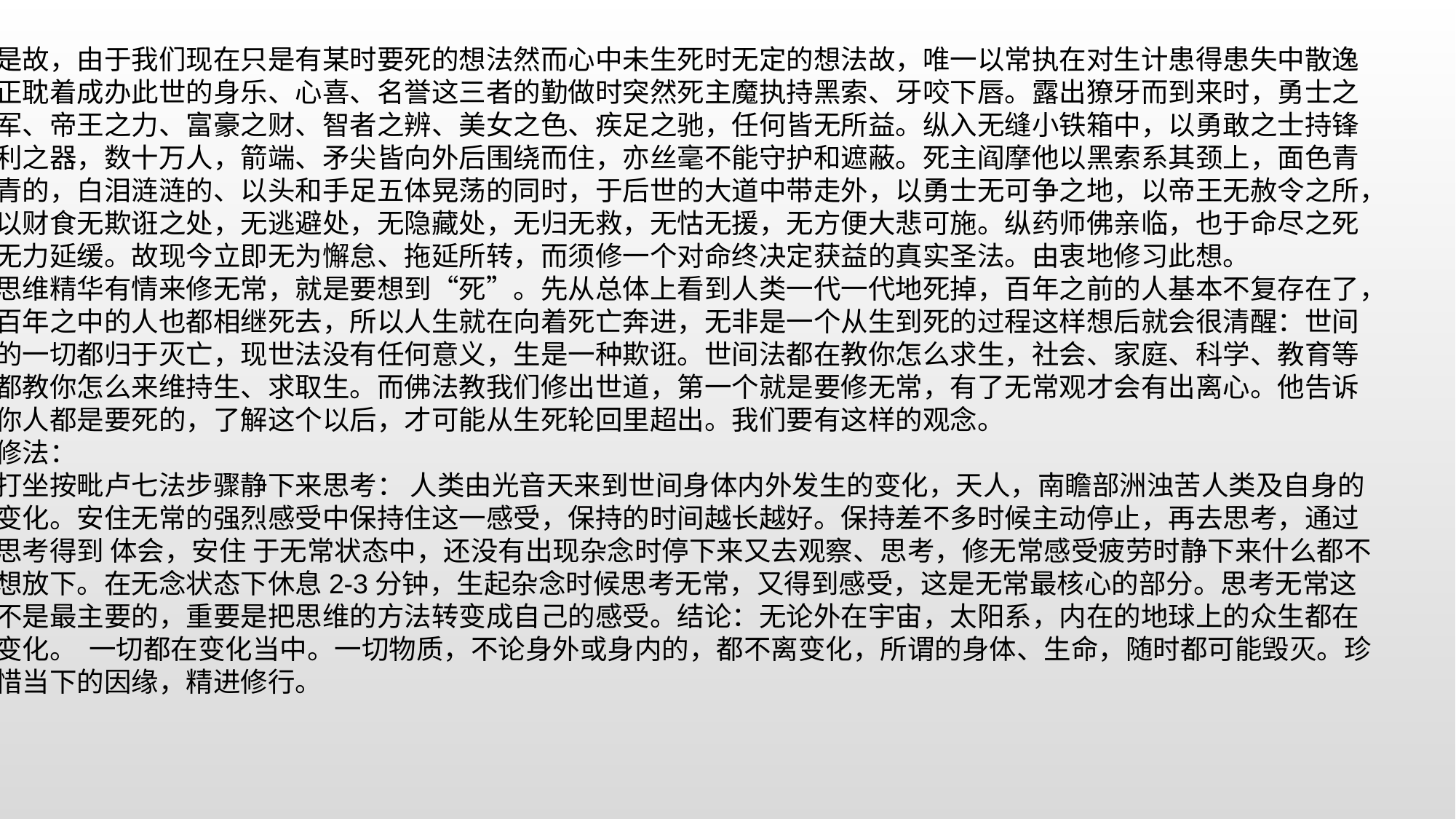

是故，由于我们现在只是有某时要死的想法然而心中未生死时无定的想法故，唯一以常执在对生计患得患失中散逸正耽着成办此世的身乐、心喜、名誉这三者的勤做时突然死主魔执持黑索、牙咬下唇。露出獠牙而到来时，勇士之军、帝王之力、富豪之财、智者之辨、美女之色、疾足之驰，任何皆无所益。纵入无缝小铁箱中，以勇敢之士持锋利之器，数十万人，箭端、矛尖皆向外后围绕而住，亦丝毫不能守护和遮蔽。死主阎摩他以黑索系其颈上，面色青青的，白泪涟涟的、以头和手足五体晃荡的同时，于后世的大道中带走外，以勇士无可争之地，以帝王无赦令之所，以财食无欺诳之处，无逃避处，无隐藏处，无归无救，无怙无援，无方便大悲可施。纵药师佛亲临，也于命尽之死无力延缓。故现今立即无为懈怠、拖延所转，而须修一个对命终决定获益的真实圣法。由衷地修习此想。
思维精华有情来修无常，就是要想到“死”。先从总体上看到人类一代一代地死掉，百年之前的人基本不复存在了，百年之中的人也都相继死去，所以人生就在向着死亡奔进，无非是一个从生到死的过程这样想后就会很清醒：世间的一切都归于灭亡，现世法没有任何意义，生是一种欺诳。世间法都在教你怎么求生，社会、家庭、科学、教育等都教你怎么来维持生、求取生。而佛法教我们修出世道，第一个就是要修无常，有了无常观才会有出离心。他告诉你人都是要死的，了解这个以后，才可能从生死轮回里超出。我们要有这样的观念。
修法：
打坐按毗卢七法步骤静下来思考： 人类由光音天来到世间身体内外发生的变化，天人，南瞻部洲浊苦人类及自身的变化。安住无常的强烈感受中保持住这一感受，保持的时间越长越好。保持差不多时候主动停止，再去思考，通过思考得到 体会，安住 于无常状态中，还没有出现杂念时停下来又去观察、思考，修无常感受疲劳时静下来什么都不想放下。在无念状态下休息2-3分钟，生起杂念时候思考无常，又得到感受，这是无常最核心的部分。思考无常这不是最主要的，重要是把思维的方法转变成自己的感受。结论：无论外在宇宙，太阳系，内在的地球上的众生都在变化。  一切都在变化当中。一切物质，不论身外或身内的，都不离变化，所谓的身体、生命，随时都可能毁灭。珍惜当下的因缘，精进修行。